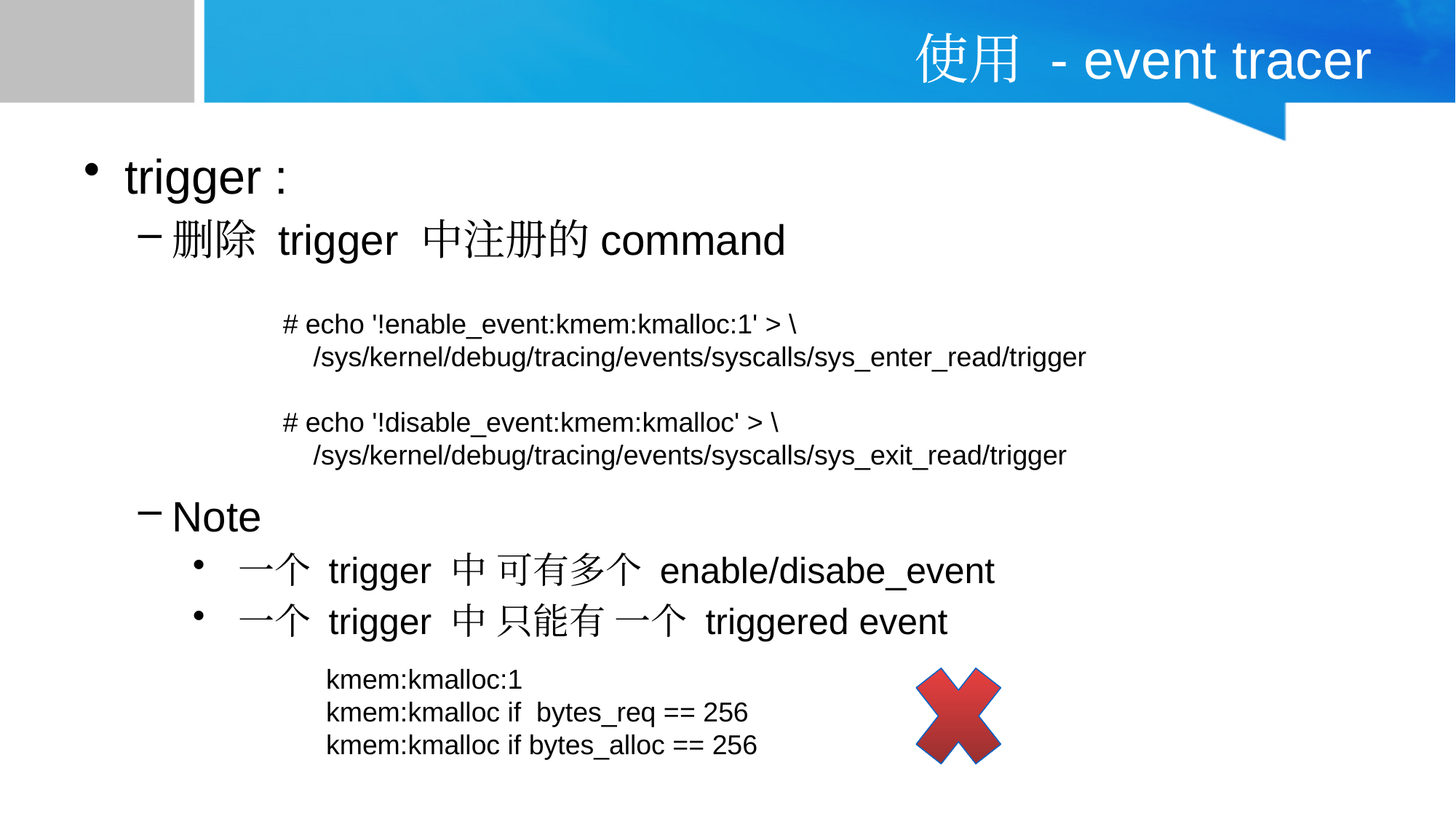

# 使用 - event tracer
trigger :
删除 trigger 中注册的command

Note
 一个 trigger 中 可有多个 enable/disabe_event
 一个 trigger 中 只能有 一个 triggered event

  # echo '!enable_event:kmem:kmalloc:1' > \
      /sys/kernel/debug/tracing/events/syscalls/sys_enter_read/trigger

  # echo '!disable_event:kmem:kmalloc' > \
      /sys/kernel/debug/tracing/events/syscalls/sys_exit_read/trigger

kmem:kmalloc:1
kmem:kmalloc if  bytes_req == 256
kmem:kmalloc if bytes_alloc == 256